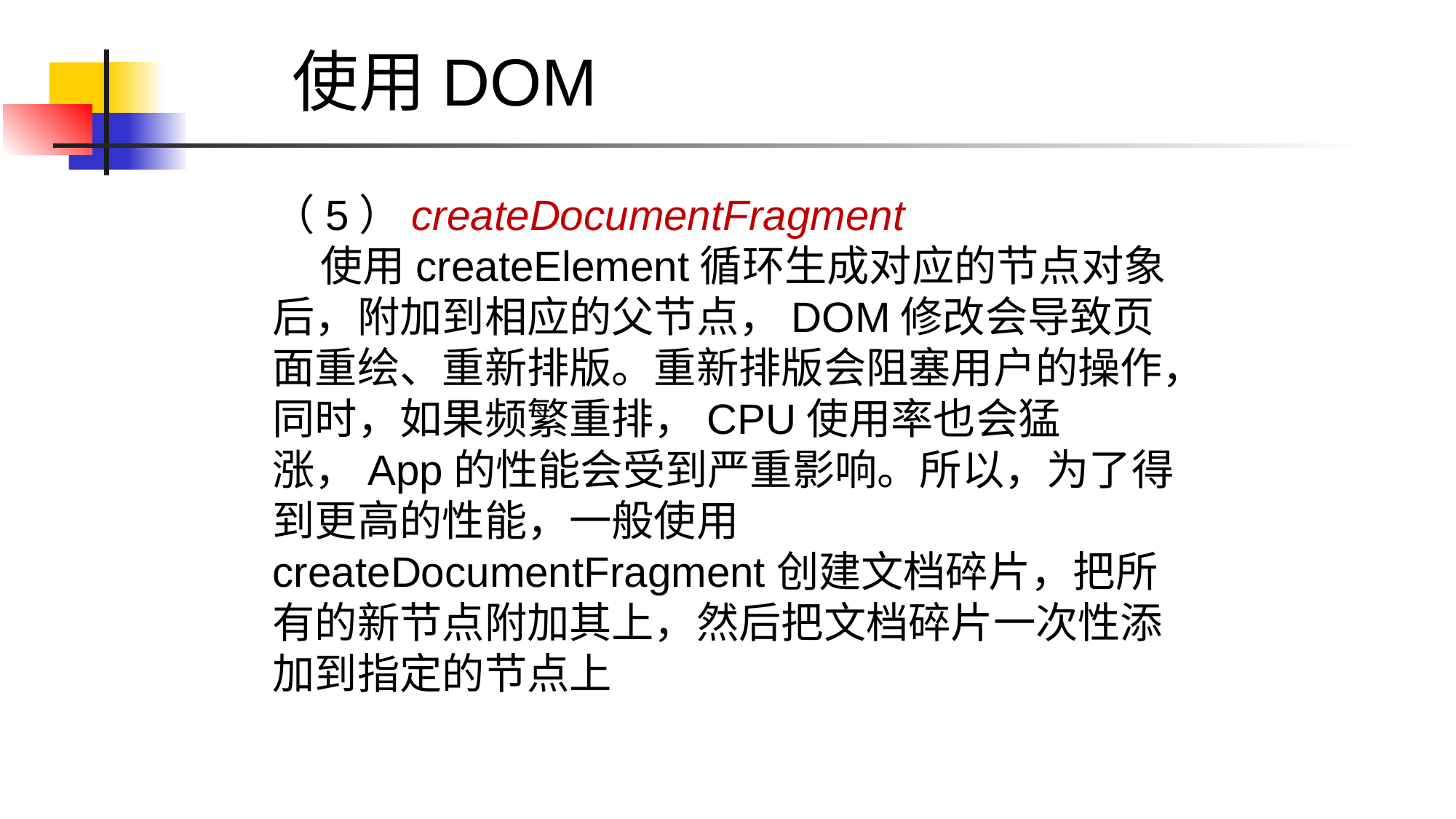

使用DOM
（5）createDocumentFragment
    使用createElement循环生成对应的节点对象后，附加到相应的父节点，DOM修改会导致页面重绘、重新排版。重新排版会阻塞用户的操作，同时，如果频繁重排，CPU使用率也会猛涨，App的性能会受到严重影响。所以，为了得到更高的性能，一般使用createDocumentFragment创建文档碎片，把所有的新节点附加其上，然后把文档碎片一次性添加到指定的节点上